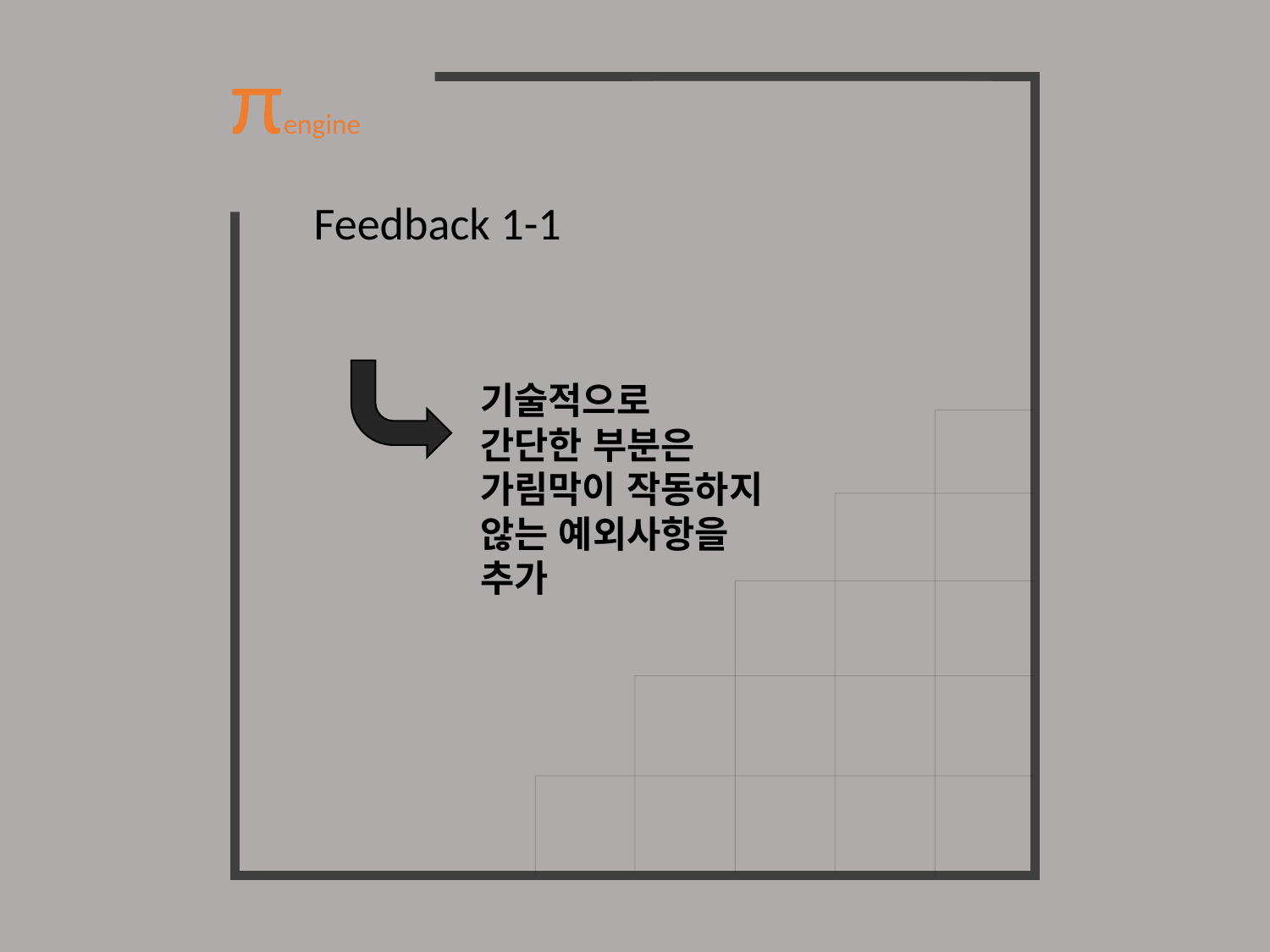

πengine

Feedback 1-1

기술적으로
간단한 부분은 가림막이 작동하지 않는 예외사항을 추가